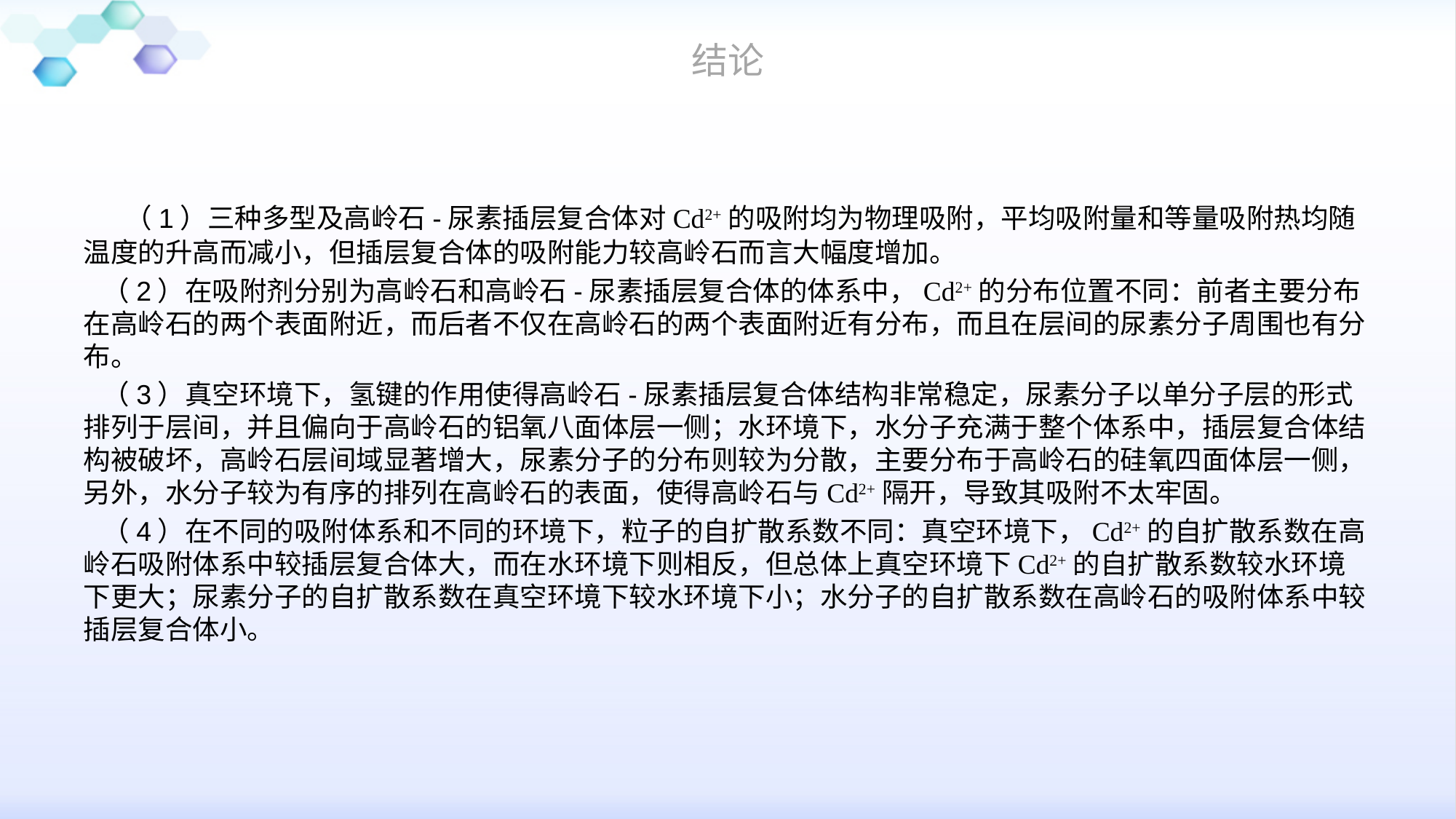

# 结论

    （1）三种多型及高岭石-尿素插层复合体对Cd2+的吸附均为物理吸附，平均吸附量和等量吸附热均随温度的升高而减小，但插层复合体的吸附能力较高岭石而言大幅度增加。
  （2）在吸附剂分别为高岭石和高岭石-尿素插层复合体的体系中，Cd2+的分布位置不同：前者主要分布在高岭石的两个表面附近，而后者不仅在高岭石的两个表面附近有分布，而且在层间的尿素分子周围也有分布。
  （3）真空环境下，氢键的作用使得高岭石-尿素插层复合体结构非常稳定，尿素分子以单分子层的形式排列于层间，并且偏向于高岭石的铝氧八面体层一侧；水环境下，水分子充满于整个体系中，插层复合体结构被破坏，高岭石层间域显著增大，尿素分子的分布则较为分散，主要分布于高岭石的硅氧四面体层一侧，另外，水分子较为有序的排列在高岭石的表面，使得高岭石与Cd2+隔开，导致其吸附不太牢固。
  （4）在不同的吸附体系和不同的环境下，粒子的自扩散系数不同：真空环境下，Cd2+的自扩散系数在高岭石吸附体系中较插层复合体大，而在水环境下则相反，但总体上真空环境下Cd2+的自扩散系数较水环境下更大；尿素分子的自扩散系数在真空环境下较水环境下小；水分子的自扩散系数在高岭石的吸附体系中较插层复合体小。